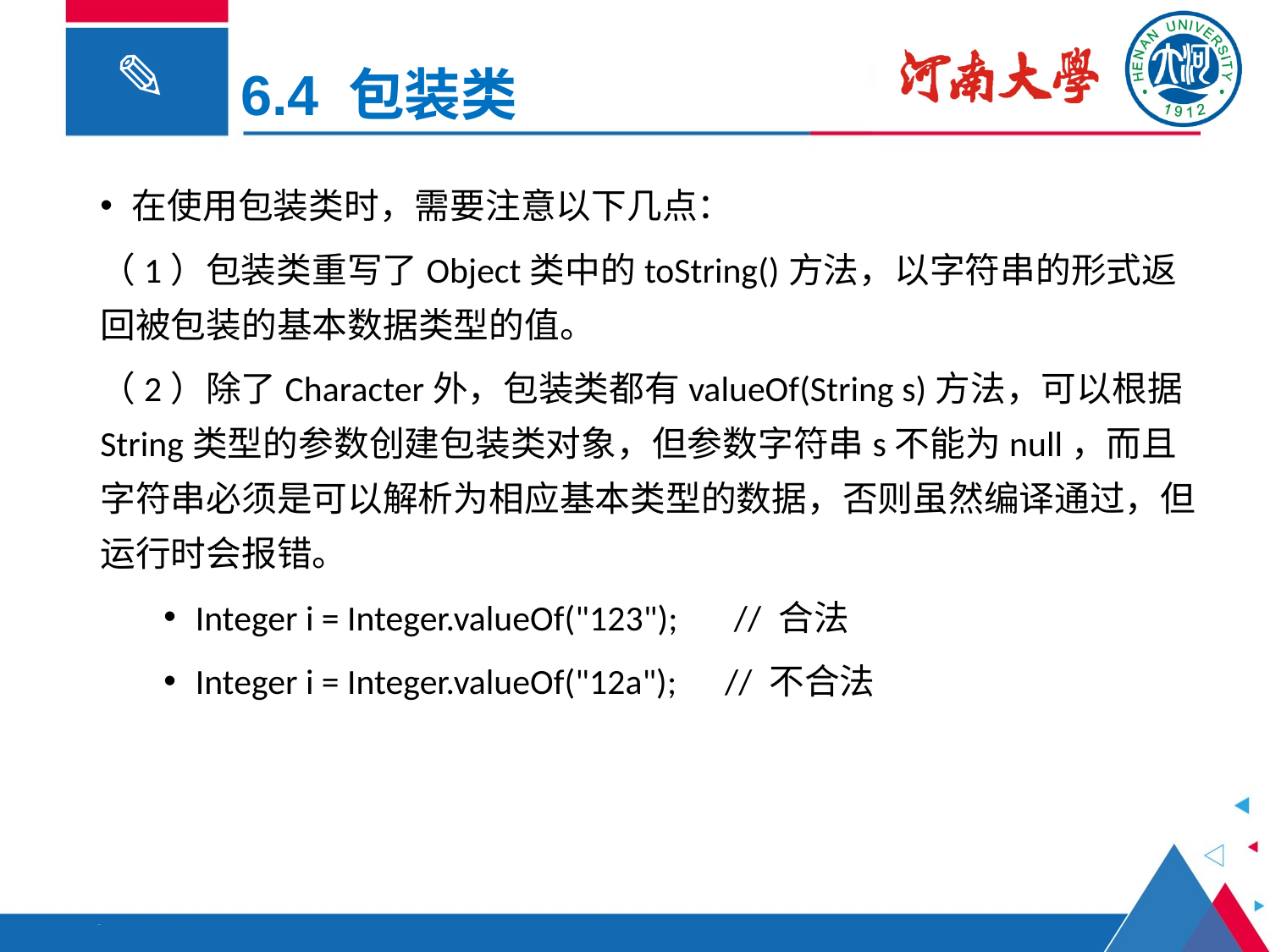

6.4 包装类
在使用包装类时，需要注意以下几点：
（1）包装类重写了Object类中的toString()方法，以字符串的形式返回被包装的基本数据类型的值。
（2）除了Character外，包装类都有valueOf(String s)方法，可以根据String类型的参数创建包装类对象，但参数字符串s不能为null，而且字符串必须是可以解析为相应基本类型的数据，否则虽然编译通过，但运行时会报错。
Integer i = Integer.valueOf("123");       // 合法
Integer i = Integer.valueOf("12a");      // 不合法